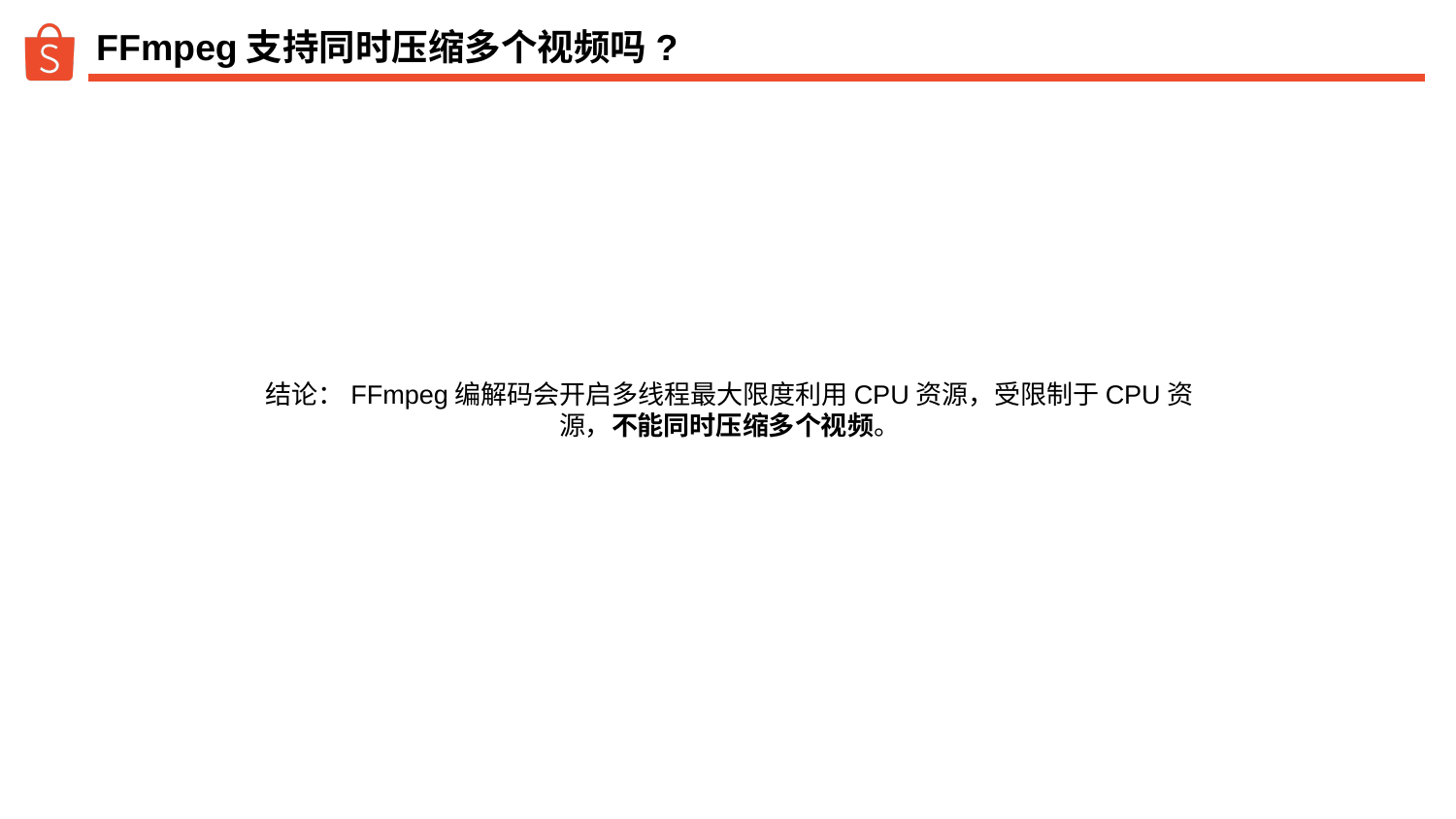

# FFmpeg支持同时压缩多个视频吗?
结论：FFmpeg编解码会开启多线程最大限度利用CPU资源，受限制于CPU资源，不能同时压缩多个视频。